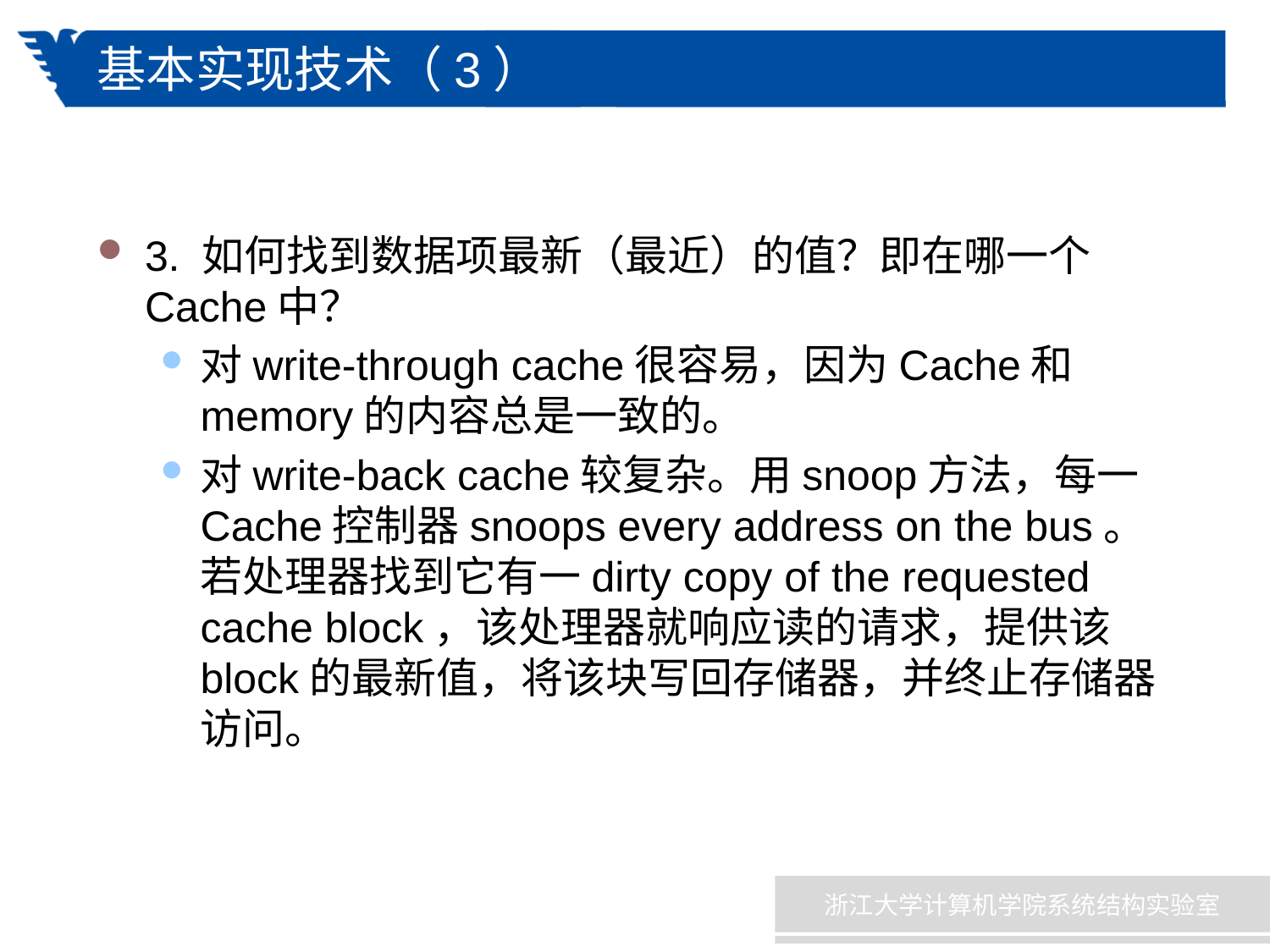

# 基本实现技术（3）
3. 如何找到数据项最新（最近）的值？即在哪一个Cache中？
对write-through cache很容易，因为Cache和memory的内容总是一致的。
对write-back cache较复杂。用snoop方法，每一Cache控制器snoops every address on the bus。若处理器找到它有一dirty copy of the requested cache block，该处理器就响应读的请求，提供该block的最新值，将该块写回存储器，并终止存储器访问。